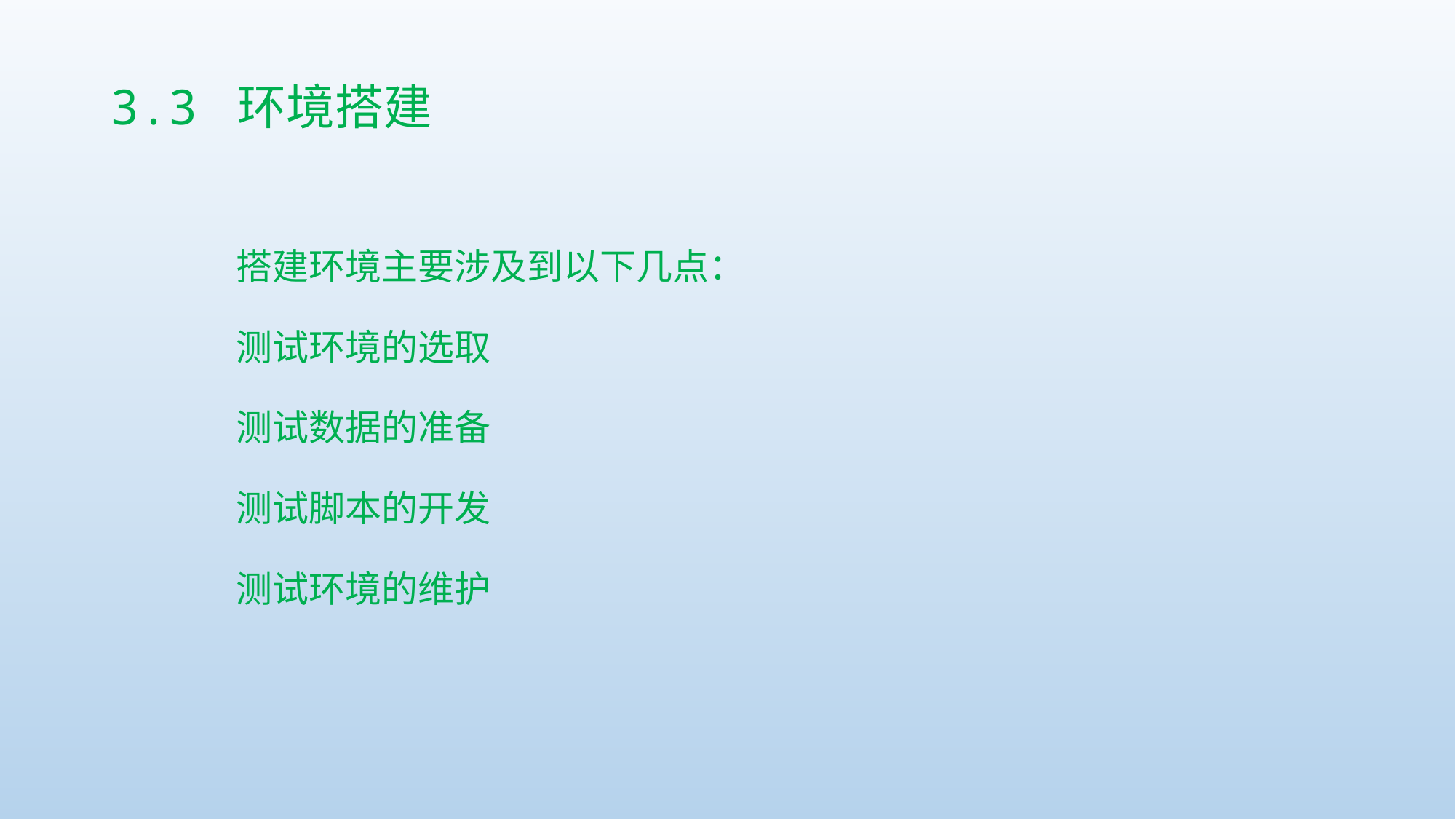

# 3.3 环境搭建
搭建环境主要涉及到以下几点：
测试环境的选取
测试数据的准备
测试脚本的开发
测试环境的维护